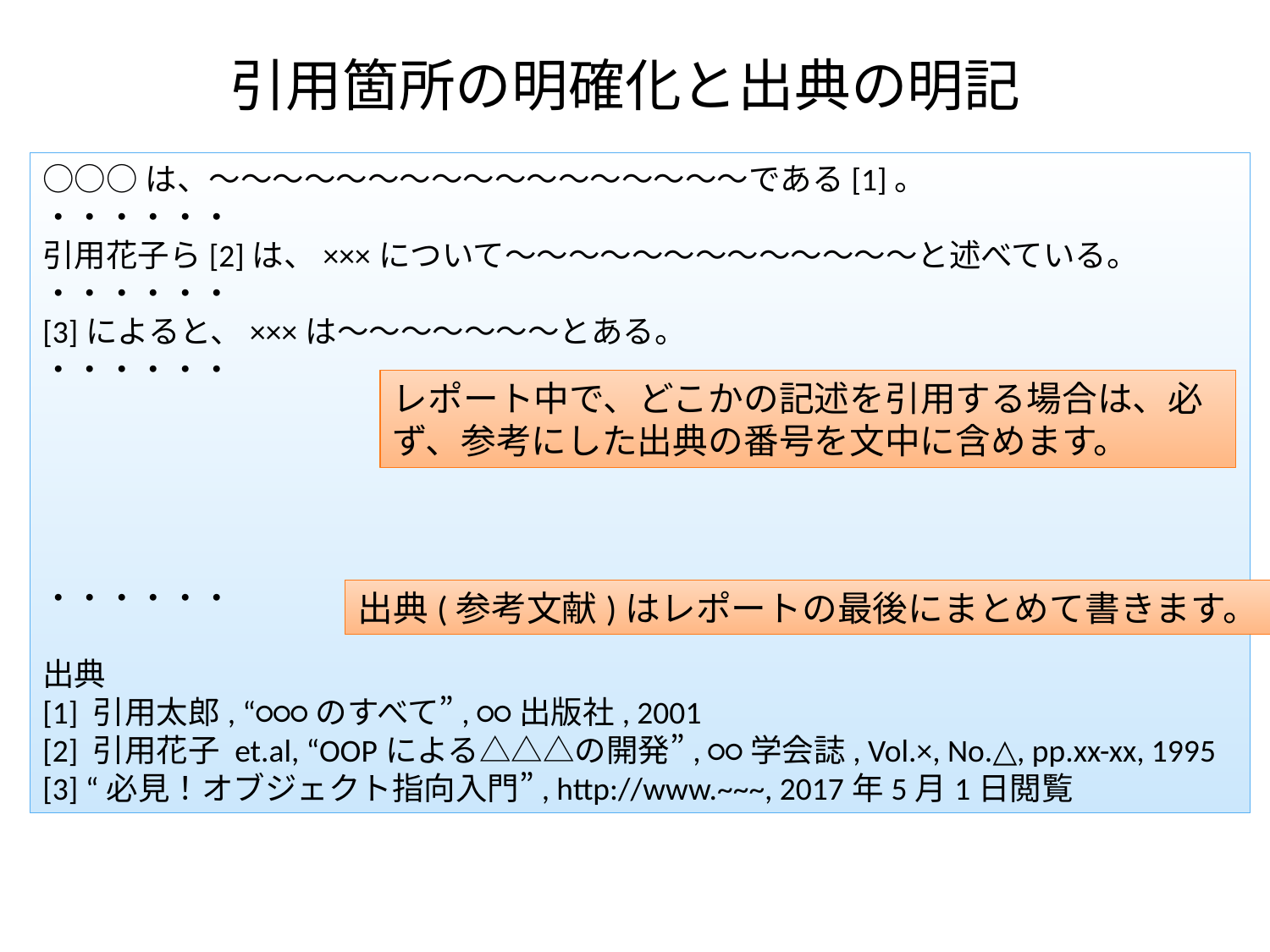

引用箇所の明確化と出典の明記
○○○は、～～～～～～～～～～～～～～～～～である[1]。
・・・・・・
引用花子ら[2]は、×××について～～～～～～～～～～～～～と述べている。
・・・・・・
[3]によると、×××は～～～～～～～とある。
・・・・・・

・・・・・・

出典
[1] 引用太郎, “○○○のすべて”, ○○出版社, 2001
[2] 引用花子 et.al, “OOPによる△△△の開発”, ○○学会誌, Vol.×, No.△, pp.xx-xx, 1995
[3] “必見！オブジェクト指向入門”, http://www.~~~, 2017年5月1日閲覧
レポート中で、どこかの記述を引用する場合は、必ず、参考にした出典の番号を文中に含めます。
出典(参考文献)はレポートの最後にまとめて書きます。